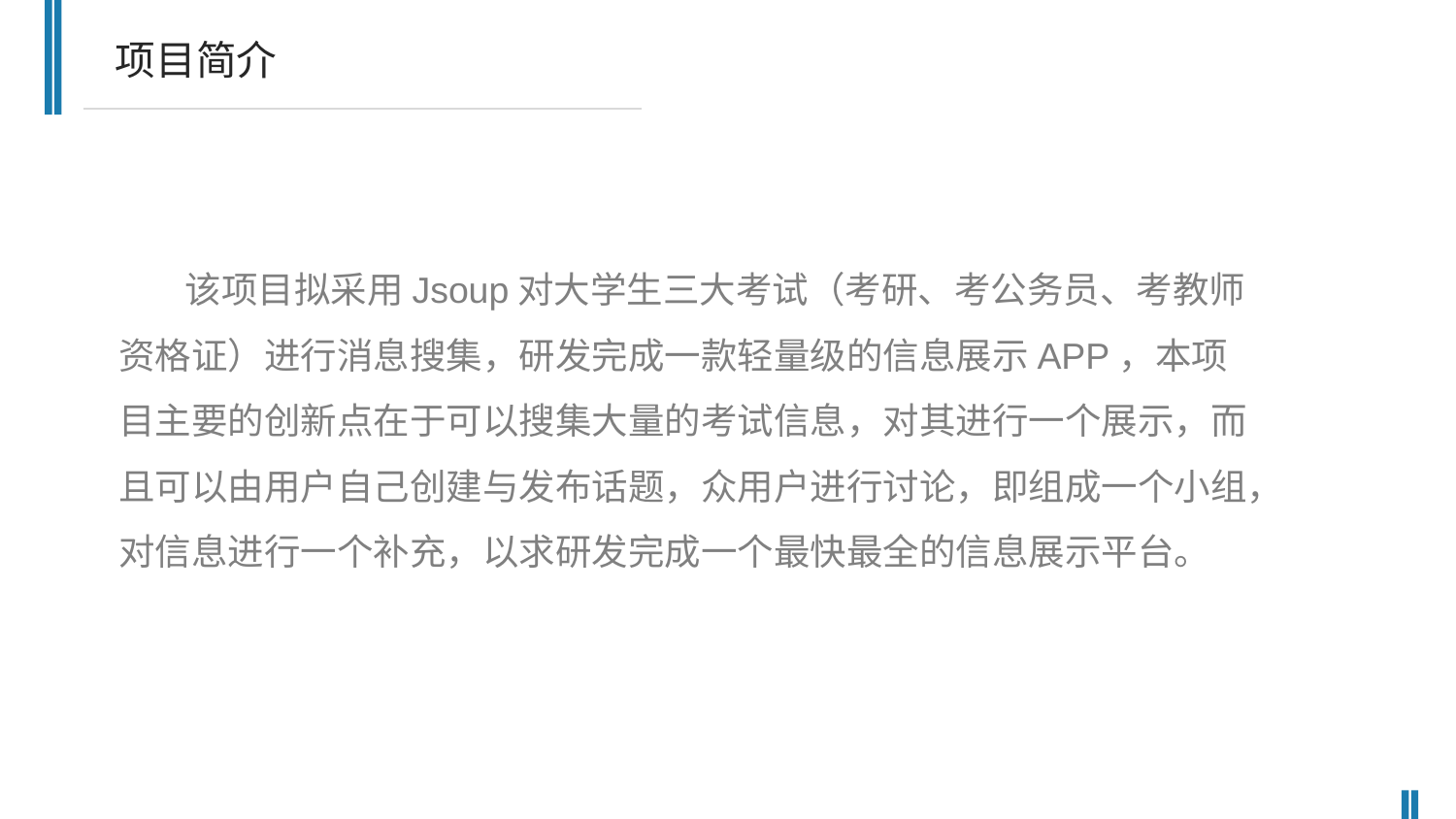

项目简介
       该项目拟采用Jsoup对大学生三大考试（考研、考公务员、考教师资格证）进行消息搜集，研发完成一款轻量级的信息展示APP，本项目主要的创新点在于可以搜集大量的考试信息，对其进行一个展示，而且可以由用户自己创建与发布话题，众用户进行讨论，即组成一个小组，对信息进行一个补充，以求研发完成一个最快最全的信息展示平台。